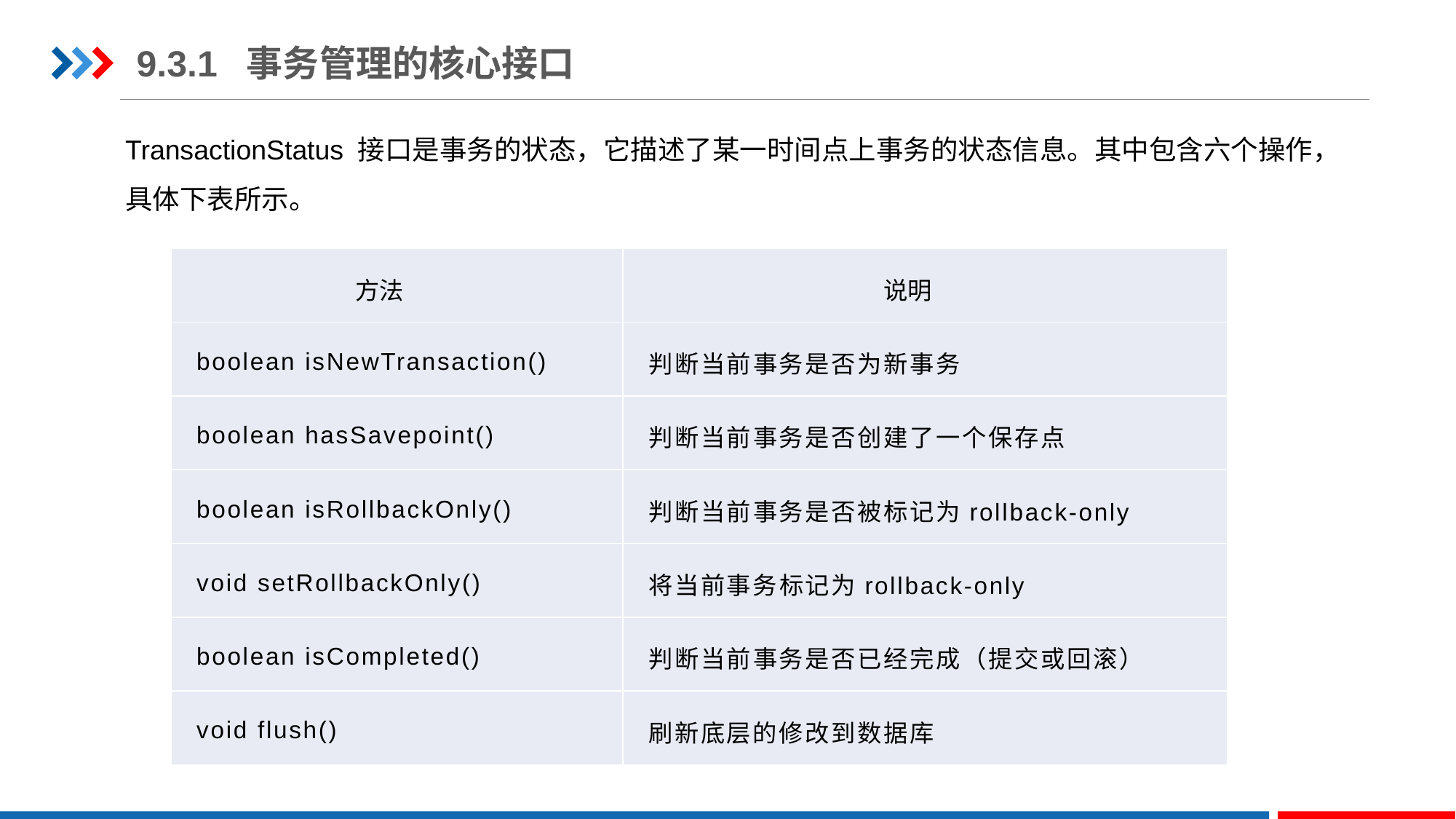

9.3.1  事务管理的核心接口
TransactionStatus 接口是事务的状态，它描述了某一时间点上事务的状态信息。其中包含六个操作，具体下表所示。
| 方法 | 说明 |
| --- | --- |
| boolean isNewTransaction() | 判断当前事务是否为新事务 |
| boolean hasSavepoint() | 判断当前事务是否创建了一个保存点 |
| boolean isRollbackOnly() | 判断当前事务是否被标记为rollback-only |
| void setRollbackOnly() | 将当前事务标记为rollback-only |
| boolean isCompleted() | 判断当前事务是否已经完成（提交或回滚） |
| void flush() | 刷新底层的修改到数据库 |